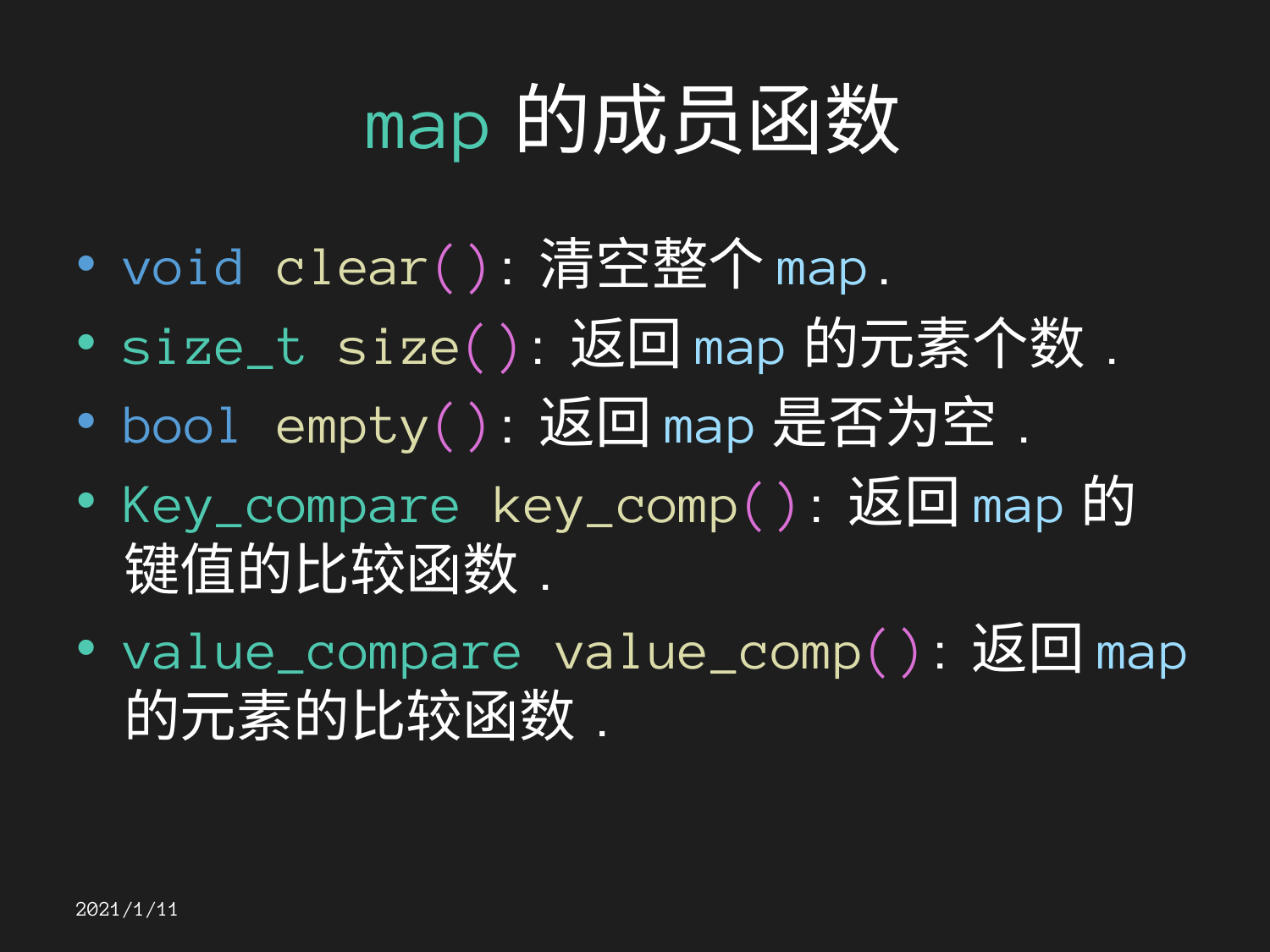

# map的成员函数
void clear():清空整个map.
size_t size():返回map的元素个数.
bool empty():返回map是否为空.
Key_compare key_comp():返回map的键值的比较函数.
value_compare value_comp():返回map的元素的比较函数.
2021/1/11